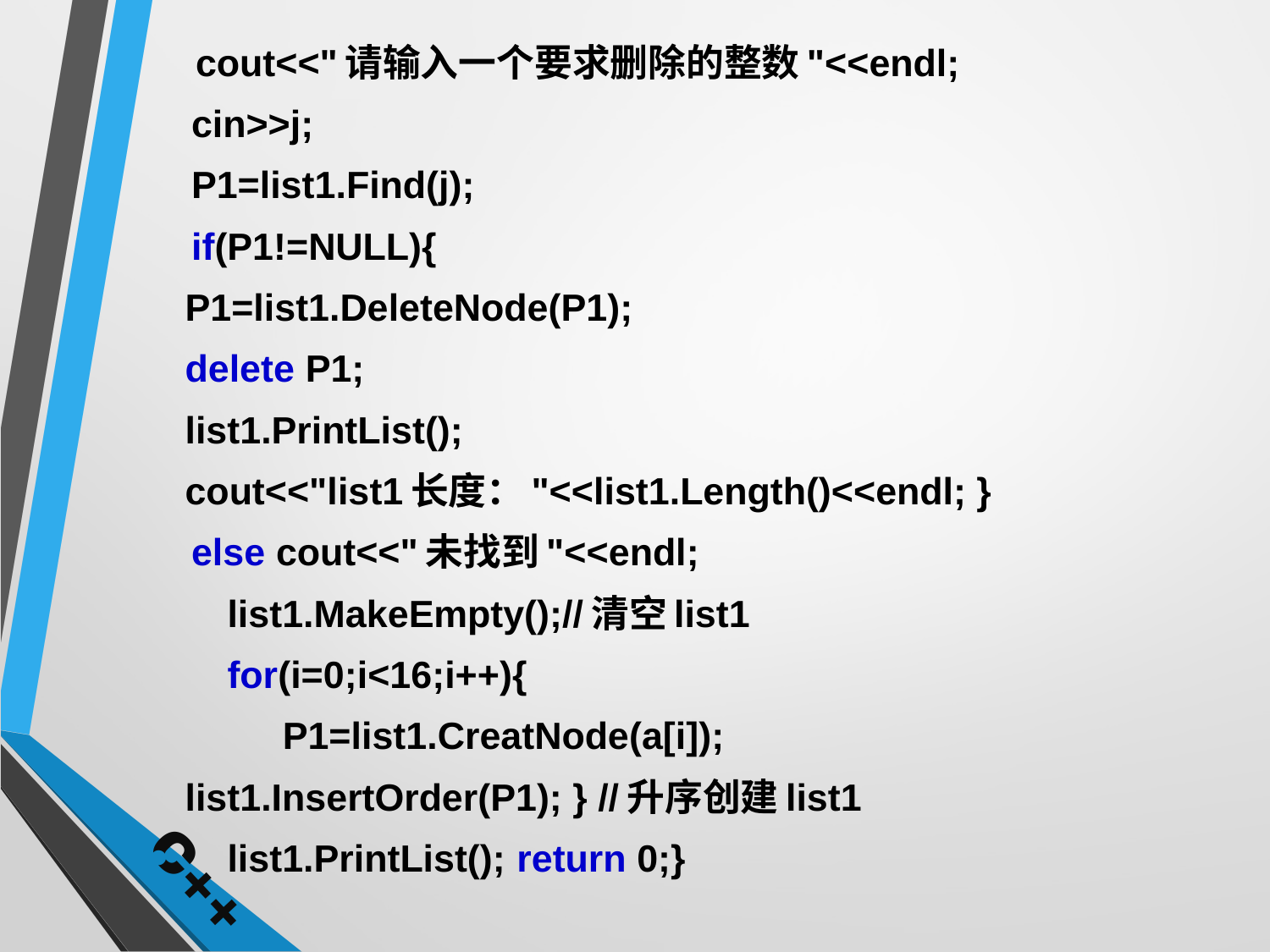

cout<<"请输入一个要求删除的整数"<<endl;
    cin>>j;
    P1=list1.Find(j);
    if(P1!=NULL){
		P1=list1.DeleteNode(P1);
		delete P1;
		list1.PrintList();
		cout<<"list1长度："<<list1.Length()<<endl; }
    else cout<<"未找到"<<endl;
	    list1.MakeEmpty();//清空list1
	    for(i=0;i<16;i++){
	 	P1=list1.CreatNode(a[i]);
		list1.InsertOrder(P1); } //升序创建list1
    list1.PrintList(); return 0;}